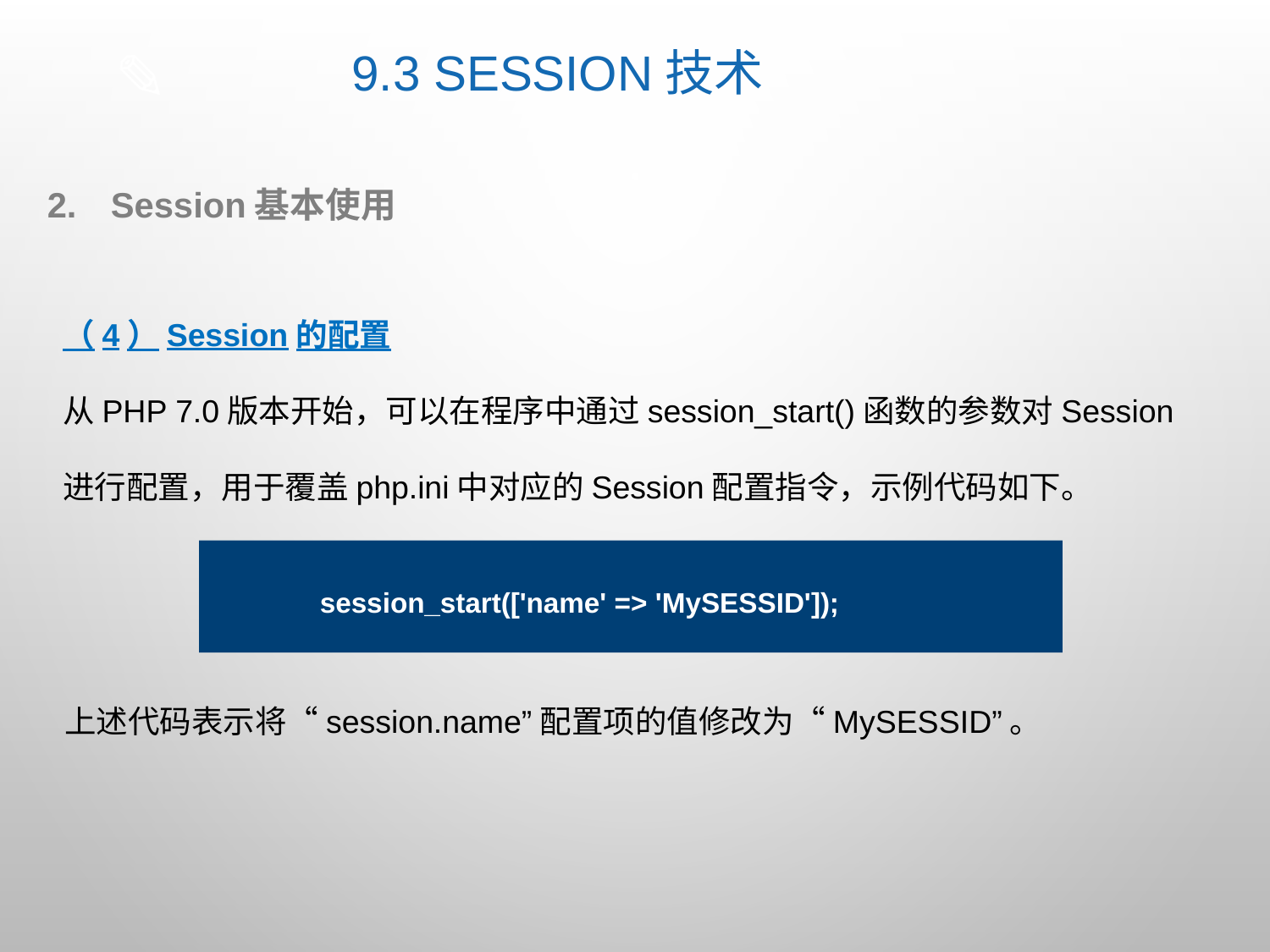

# 9.3 Session技术
Session基本使用
（4）Session的配置
从PHP 7.0版本开始，可以在程序中通过session_start()函数的参数对Session进行配置，用于覆盖php.ini中对应的Session配置指令，示例代码如下。

session_start(['name' => 'MySESSID']);
上述代码表示将“session.name”配置项的值修改为“MySESSID”。